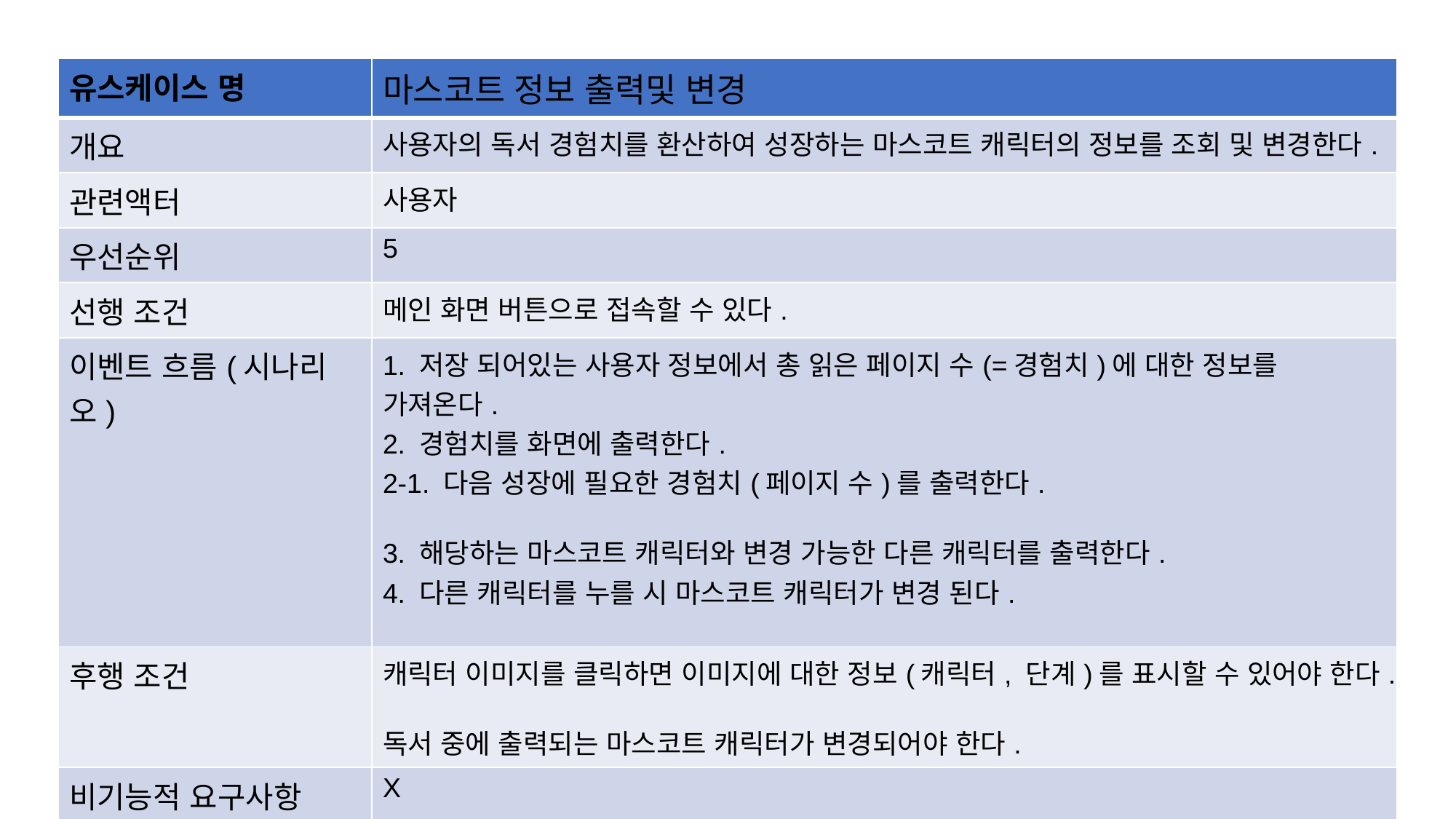

| 유스케이스 명 | 마스코트 정보 출력및 변경 |
| --- | --- |
| 개요 | 사용자의 독서 경험치를 환산하여 성장하는 마스코트 캐릭터의 정보를 조회 및 변경한다. |
| 관련액터 | 사용자 |
| 우선순위 | 5 |
| 선행 조건 | 메인 화면 버튼으로 접속할 수 있다. |
| 이벤트 흐름(시나리오) | 1. 저장 되어있는 사용자 정보에서 총 읽은 페이지 수(=경험치)에 대한 정보를 가져온다. 2. 경험치를 화면에 출력한다. 2-1. 다음 성장에 필요한 경험치(페이지 수)를 출력한다. 3. 해당하는 마스코트 캐릭터와 변경 가능한 다른 캐릭터를 출력한다. 4. 다른 캐릭터를 누를 시 마스코트 캐릭터가 변경 된다. |
| 후행 조건 | 캐릭터 이미지를 클릭하면 이미지에 대한 정보(캐릭터, 단계)를 표시할 수 있어야 한다.  독서 중에 출력되는 마스코트 캐릭터가 변경되어야 한다. |
| 비기능적 요구사항 | X |